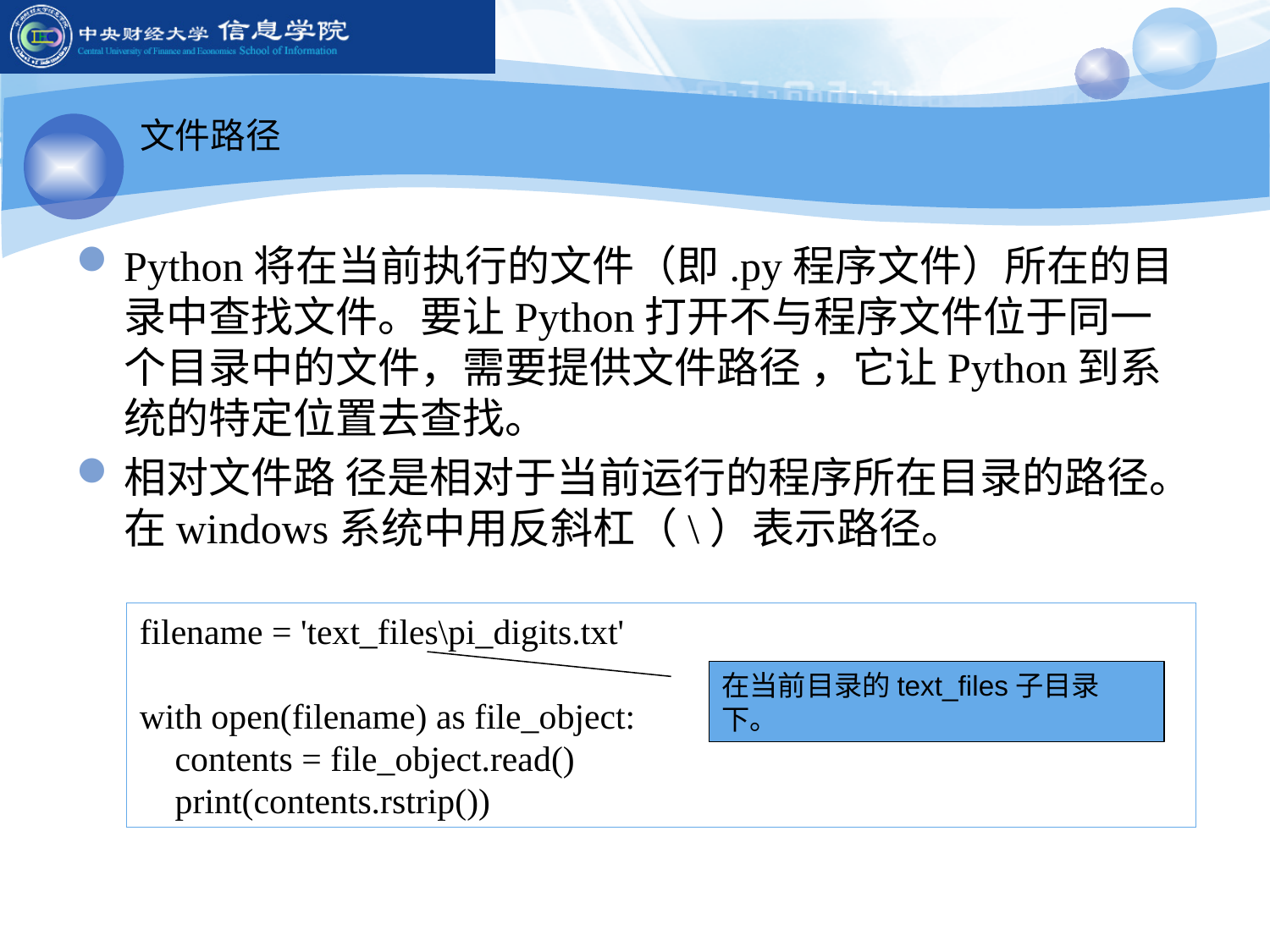

文件路径
Python将在当前执行的文件（即.py程序文件）所在的目录中查找文件。要让Python打开不与程序文件位于同一个目录中的文件，需要提供文件路径 ，它让Python到系统的特定位置去查找。
相对文件路 径是相对于当前运行的程序所在目录的路径。在windows系统中用反斜杠（\）表示路径。

filename = 'text_files\pi_digits.txt'

with open(filename) as file_object:
    contents = file_object.read()
    print(contents.rstrip())
在当前目录的text_files子目录下。